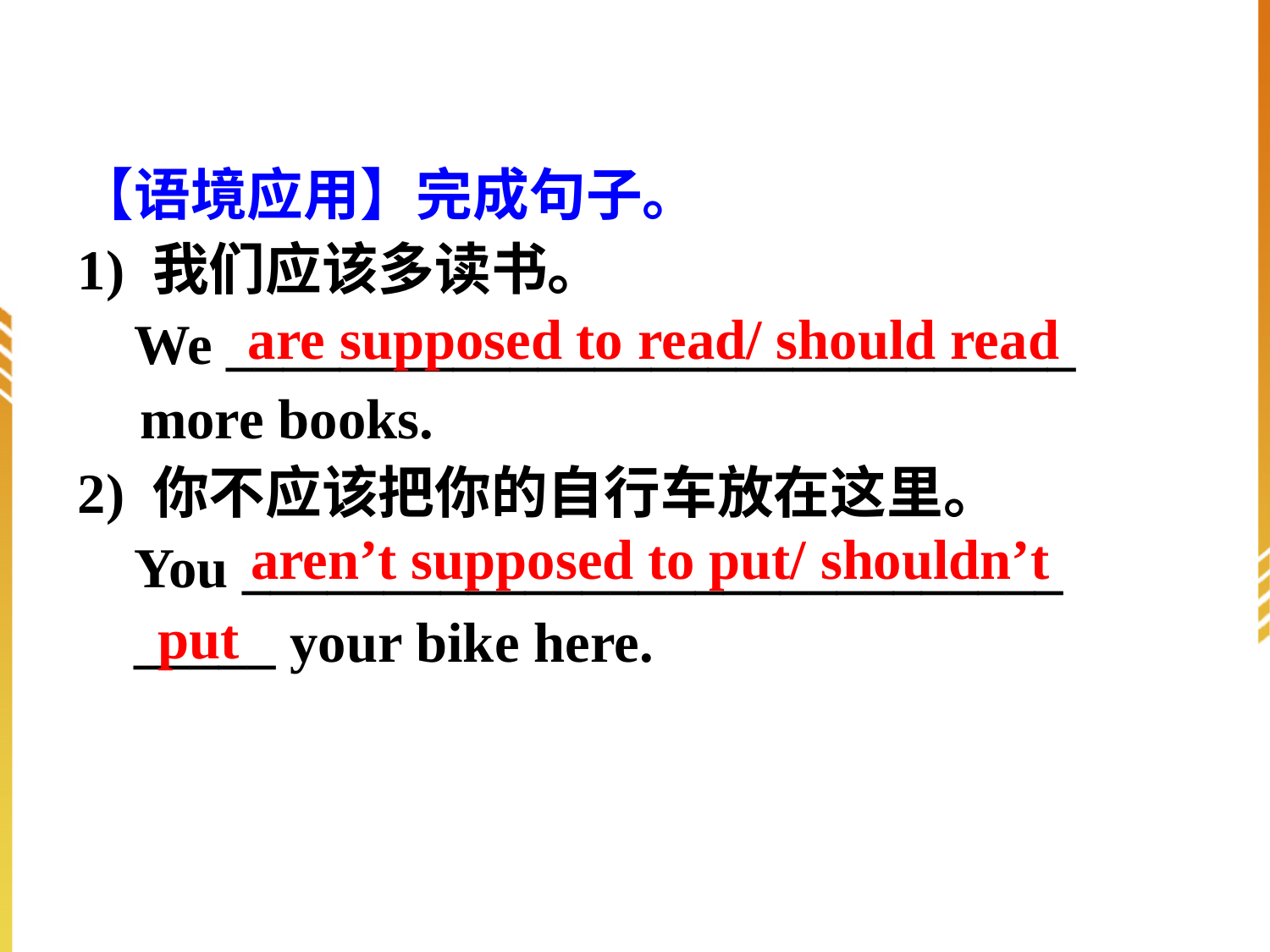

【语境应用】完成句子。
1) 我们应该多读书。
    We ______________________________ more books.
2) 你不应该把你的自行车放在这里。
    You _____________________________
    _____ your bike here.
are supposed to read/ should read
aren’t supposed to put/ shouldn’t
put